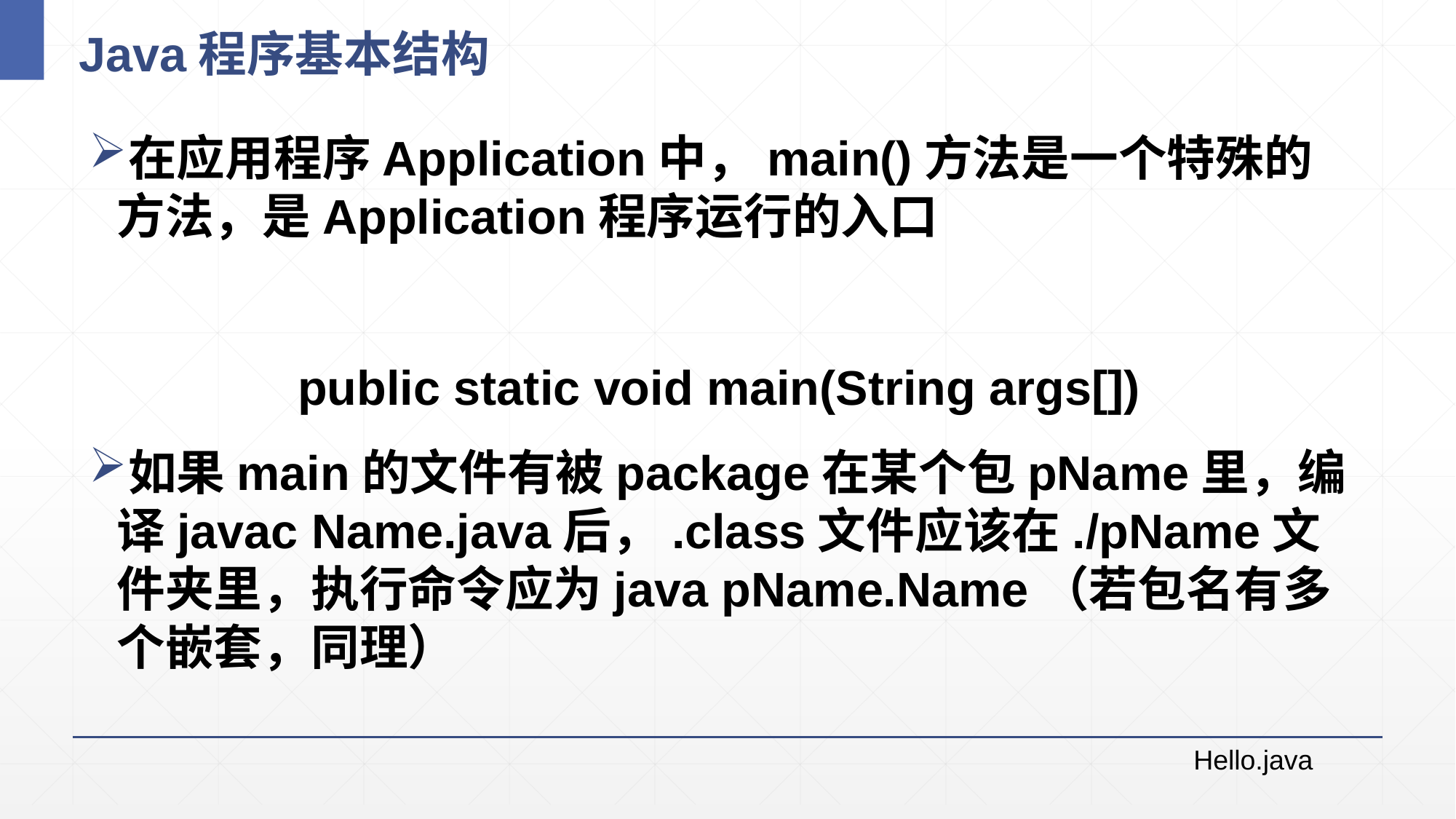

# Java程序基本结构
在应用程序Application中，main()方法是一个特殊的方法，是Application程序运行的入口

public static void main(String args[])
如果main的文件有被package在某个包pName里，编译javac Name.java后，.class文件应该在./pName文件夹里，执行命令应为java pName.Name（若包名有多个嵌套，同理）
Hello.java